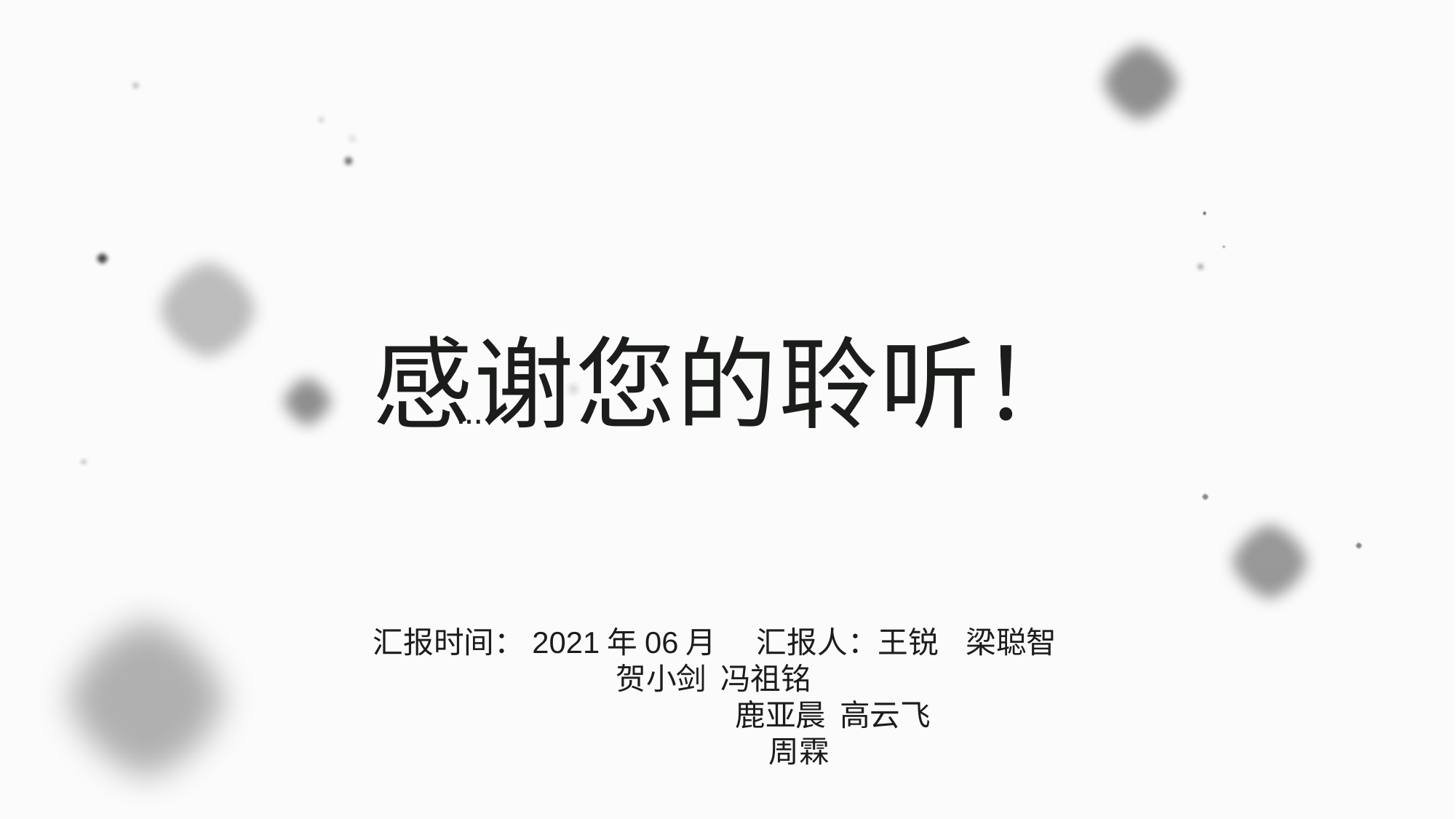

感谢您的聆听！

.
.
.

汇报时间：2021年06月      汇报人：王锐    梁聪智
                                   贺小剑  冯祖铭
                                   鹿亚晨  高云飞
                        周霖